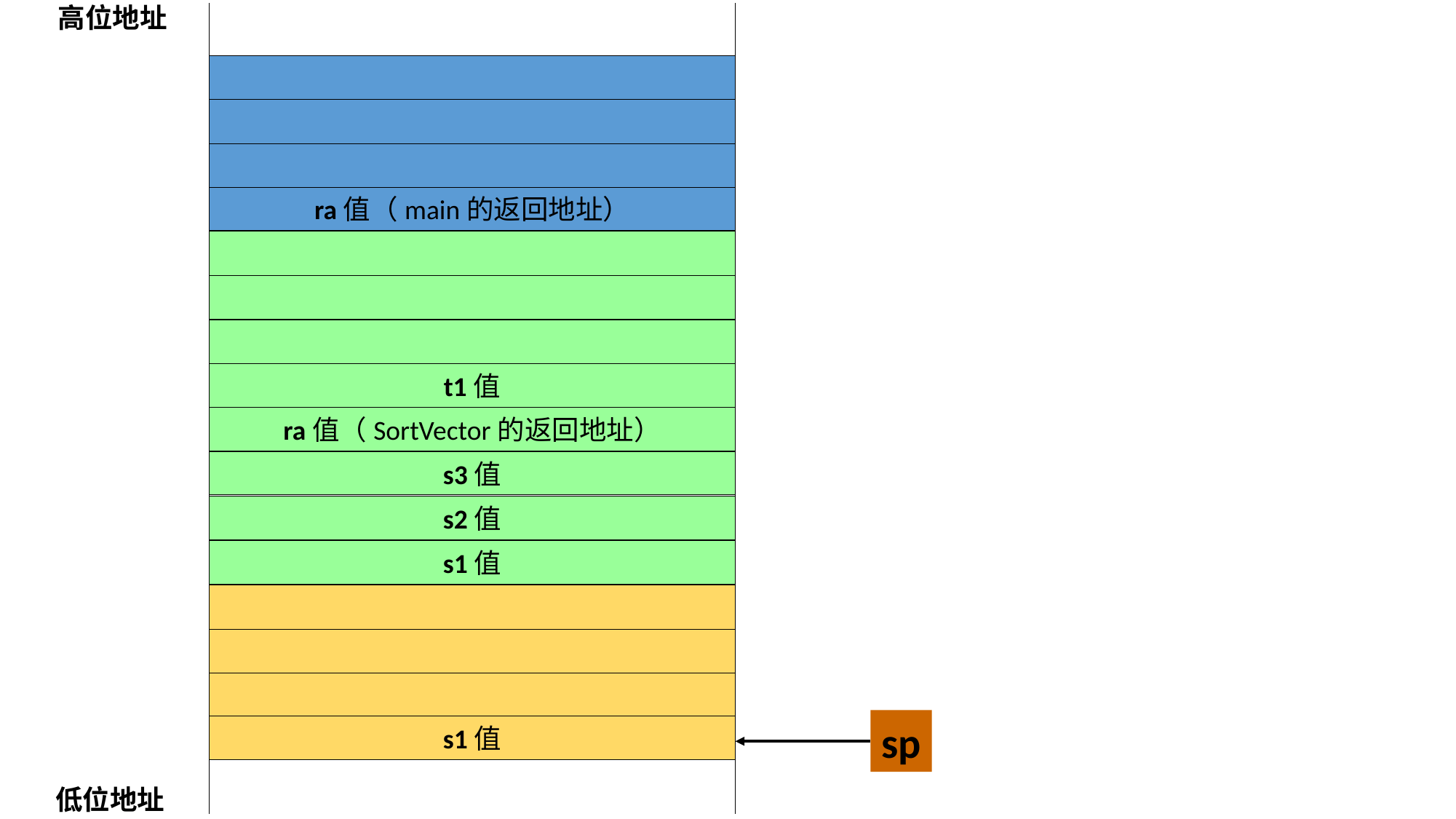

高位地址

ra值（main的返回地址）

t1值
ra值（SortVector的返回地址）
s3值
s2值
s1值

sp
s1值
低位地址